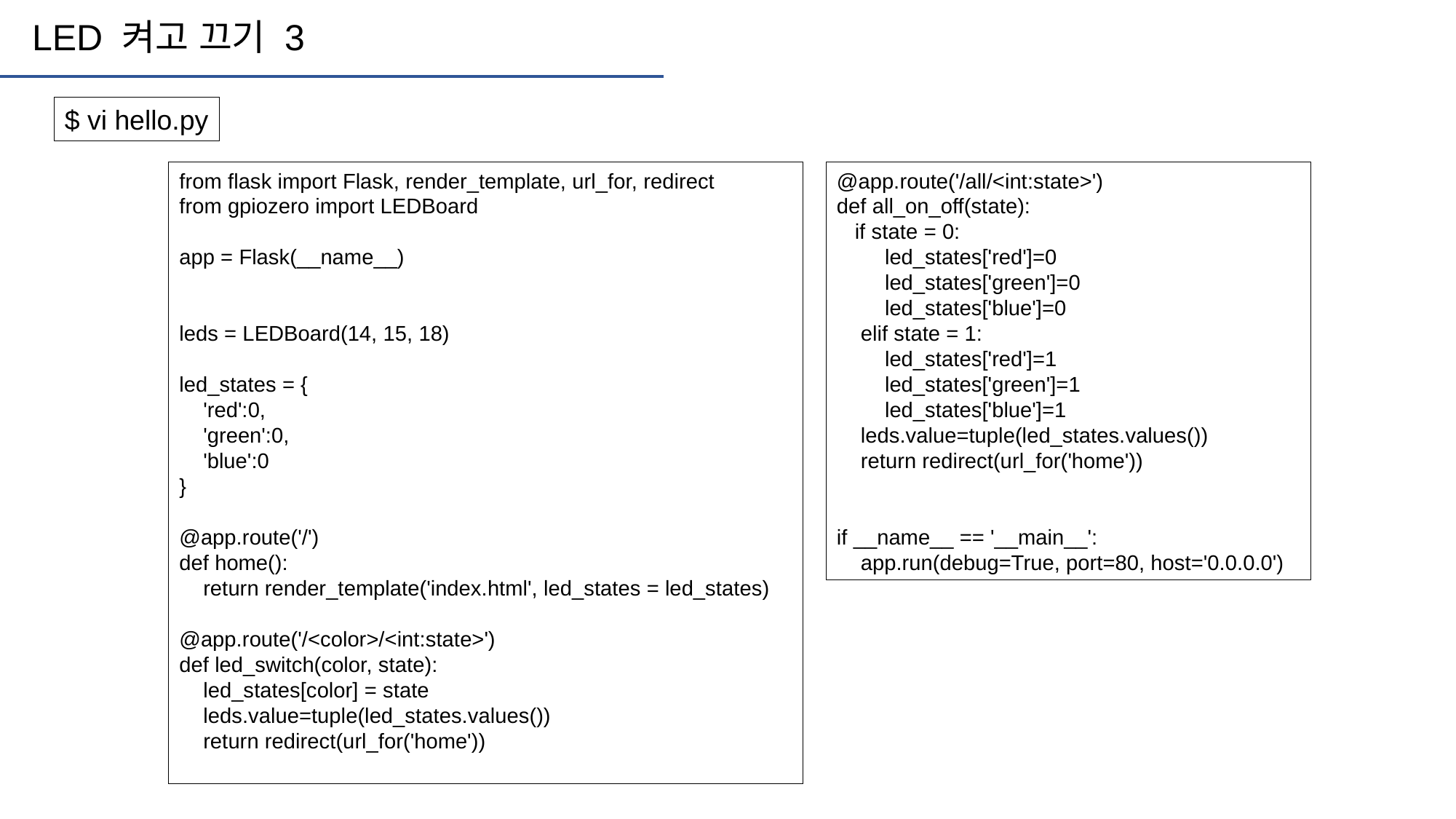

LED 켜고 끄기 3
$ vi hello.py
from flask import Flask, render_template, url_for, redirect
from gpiozero import LEDBoard

app = Flask(__name__)

leds = LEDBoard(14, 15, 18)

led_states = {
    'red':0,
    'green':0,
    'blue':0
}

@app.route('/')
def home():
    return render_template('index.html', led_states = led_states)

@app.route('/<color>/<int:state>')
def led_switch(color, state):
    led_states[color] = state
    leds.value=tuple(led_states.values())
    return redirect(url_for('home'))

@app.route('/all/<int:state>')
def all_on_off(state):
   if state = 0:
        led_states['red']=0
        led_states['green']=0
        led_states['blue']=0
    elif state = 1:
        led_states['red']=1
        led_states['green']=1
        led_states['blue']=1
    leds.value=tuple(led_states.values())
    return redirect(url_for('home'))

if __name__ == '__main__':
    app.run(debug=True, port=80, host='0.0.0.0')